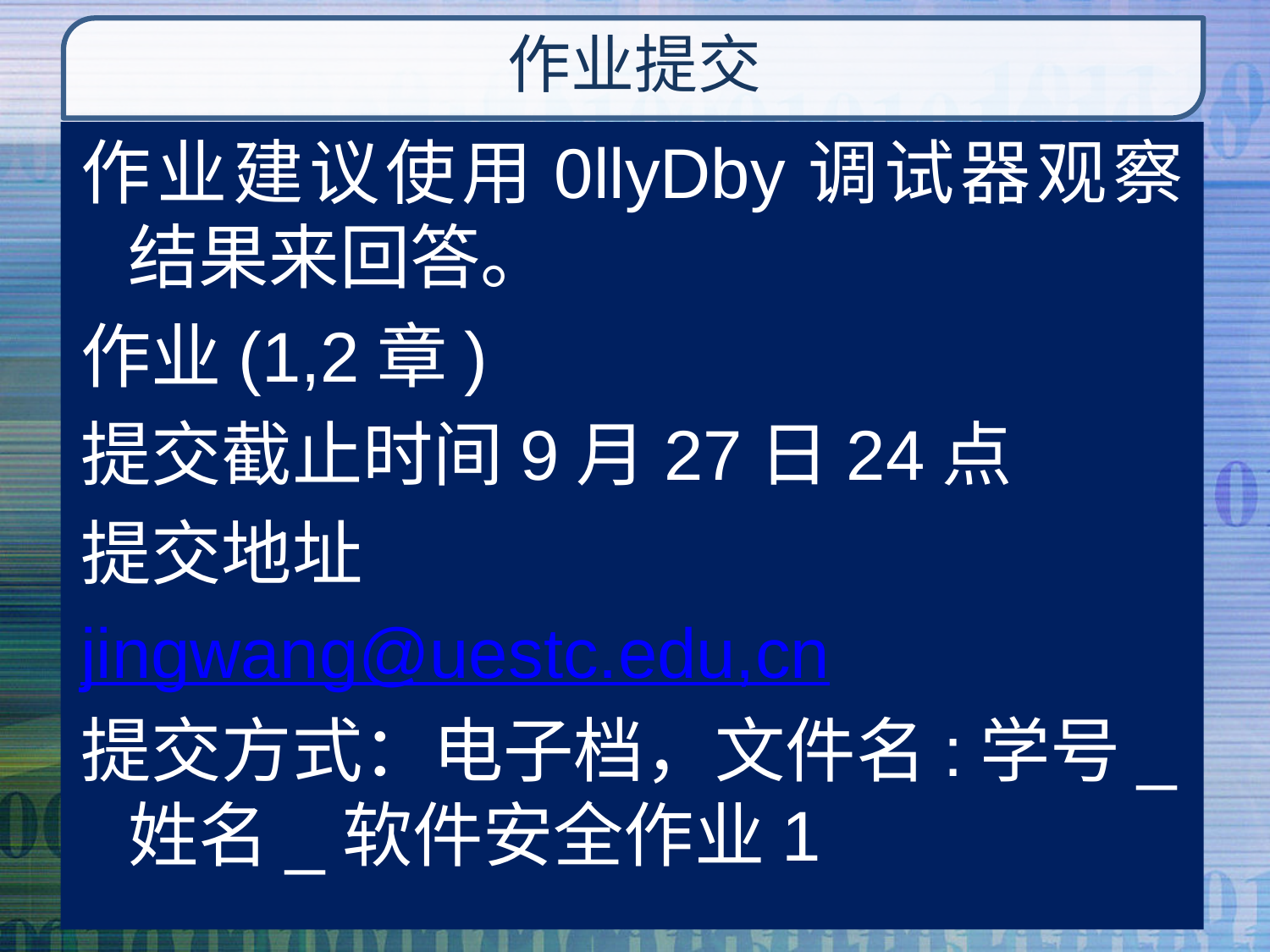

# 作业提交
作业建议使用0llyDby调试器观察结果来回答。
作业(1,2章)
提交截止时间9月27日24点
提交地址
jingwang@uestc.edu,cn
提交方式：电子档，文件名:学号_姓名_软件安全作业1